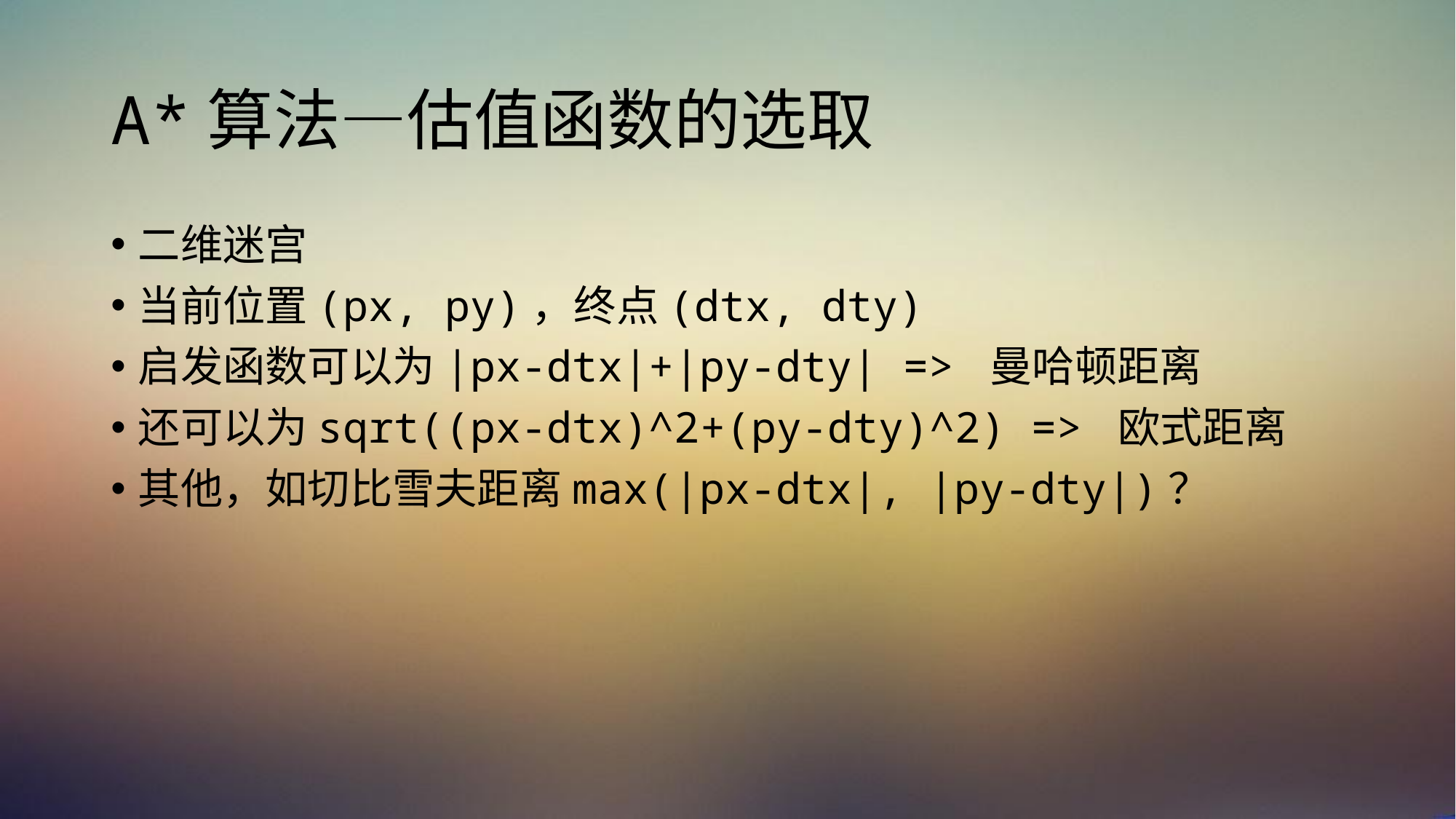

# A*算法—估值函数的选取
二维迷宫
当前位置(px, py)，终点(dtx, dty)
启发函数可以为|px-dtx|+|py-dty| => 曼哈顿距离
还可以为sqrt((px-dtx)^2+(py-dty)^2) => 欧式距离
其他，如切比雪夫距离max(|px-dtx|, |py-dty|)？